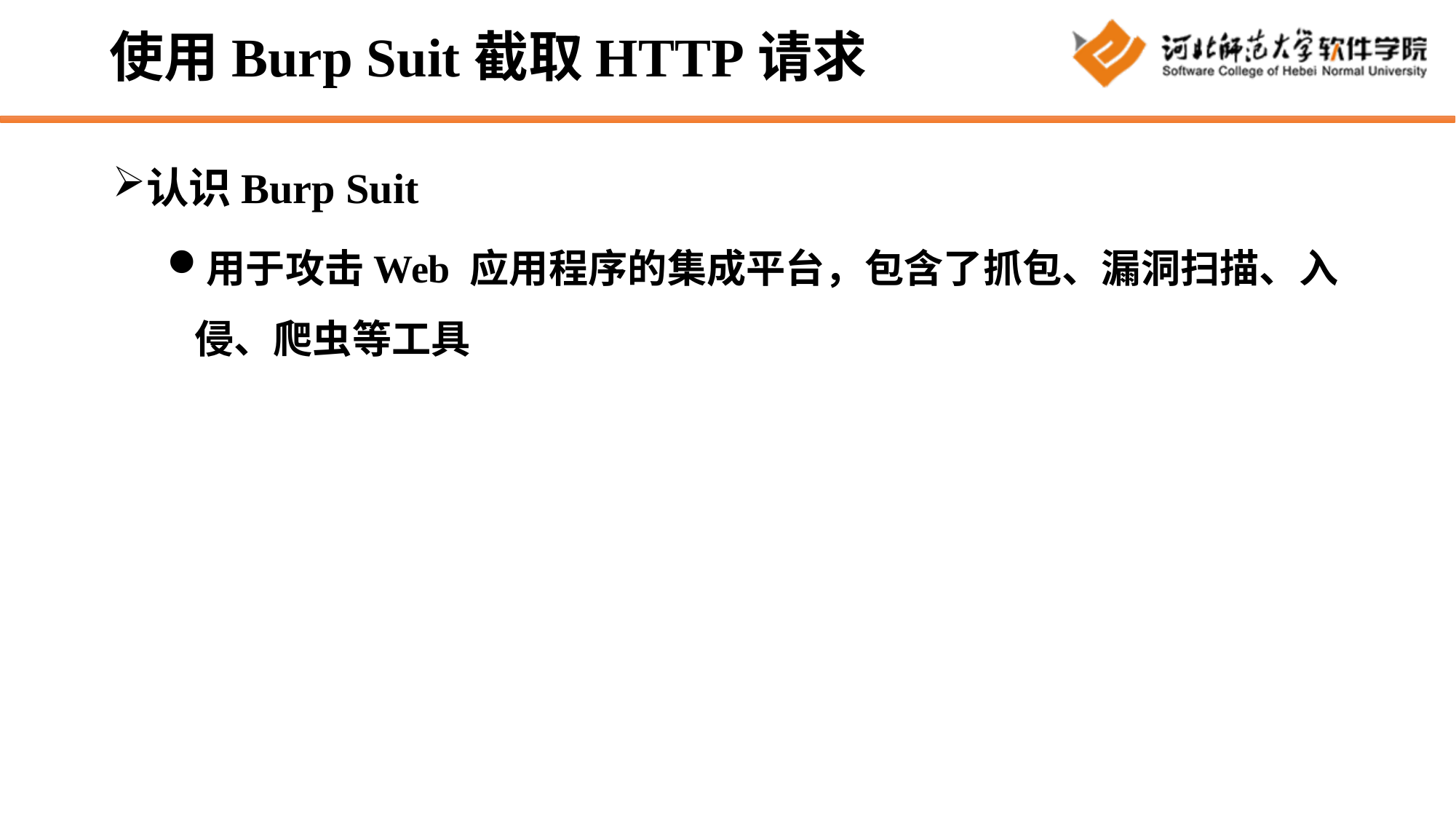

# 使用Burp Suit截取HTTP请求
认识Burp Suit
用于攻击Web 应用程序的集成平台，包含了抓包、漏洞扫描、入侵、爬虫等工具